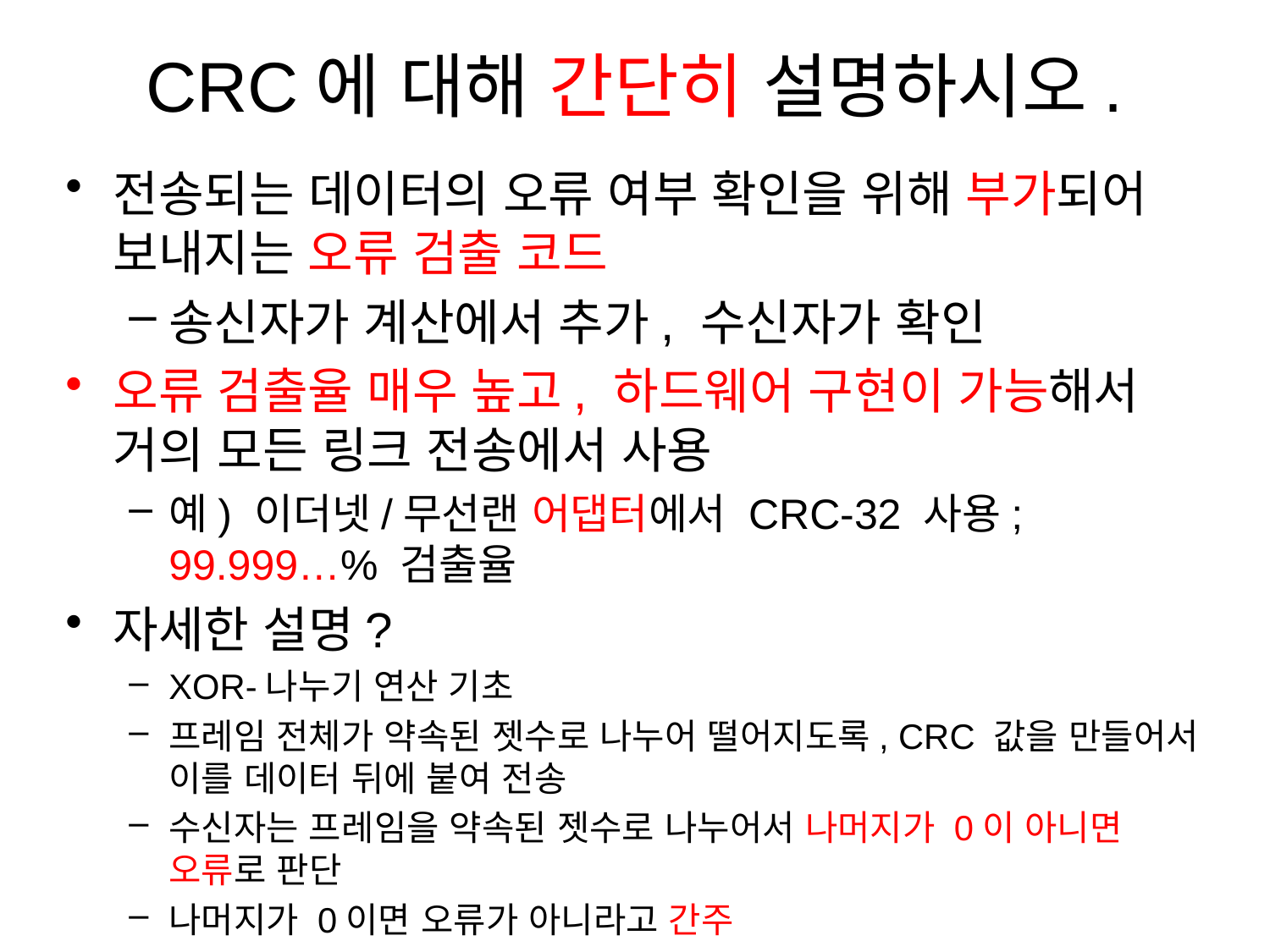

# CRC에 대해 간단히 설명하시오.
전송되는 데이터의 오류 여부 확인을 위해 부가되어 보내지는 오류 검출 코드
송신자가 계산에서 추가, 수신자가 확인
오류 검출율 매우 높고, 하드웨어 구현이 가능해서 거의 모든 링크 전송에서 사용
예) 이더넷/무선랜 어댑터에서 CRC-32 사용; 99.999…% 검출율
자세한 설명?
XOR-나누기 연산 기초
프레임 전체가 약속된 젯수로 나누어 떨어지도록, CRC 값을 만들어서 이를 데이터 뒤에 붙여 전송
수신자는 프레임을 약속된 젯수로 나누어서 나머지가 0이 아니면 오류로 판단
나머지가 0이면 오류가 아니라고 간주